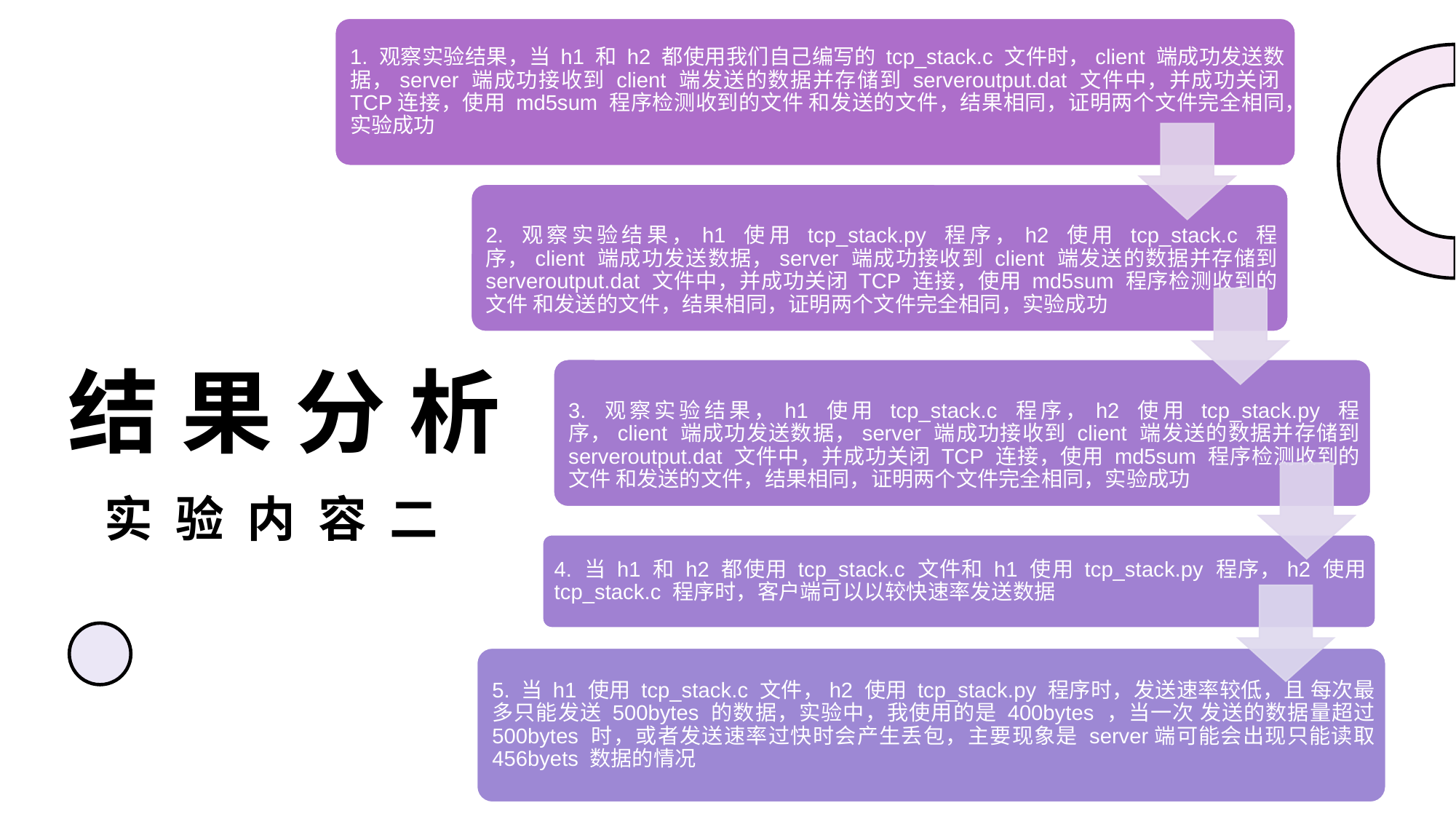

1. 观察实验结果，当 h1 和 h2 都使⽤我们⾃⼰编写的 tcp_stack.c ⽂件时，client 端成功发送数据，server 端成功接收到 client 端发送的数据并存储到 serveroutput.dat ⽂件中，并成功关闭TCP连接，使⽤ md5sum 程序检测收到的⽂件 和发送的⽂件，结果相同，证明两个⽂件完全相同，实验成功

2. 观察实验结果，h1 使⽤ tcp_stack.py 程序，h2 使⽤ tcp_stack.c 程序，client 端成功发送数据，server 端成功接收到 client 端发送的数据并存储到 serveroutput.dat ⽂件中，并成功关闭 TCP 连接，使⽤ md5sum 程序检测收到的⽂件 和发送的⽂件，结果相同，证明两个⽂件完全相同，实验成功

3. 观察实验结果，h1 使⽤ tcp_stack.c 程序，h2 使⽤ tcp_stack.py 程序，client 端成功发送数据，server 端成功接收到 client 端发送的数据并存储到 serveroutput.dat ⽂件中，并成功关闭 TCP 连接，使⽤ md5sum 程序检测收到的⽂件 和发送的⽂件，结果相同，证明两个⽂件完全相同，实验成功
4. 当 h1 和 h2 都使⽤ tcp_stack.c ⽂件和 h1 使⽤ tcp_stack.py 程序，h2 使⽤ tcp_stack.c 程序时，客户端可以以较快速率发送数据
5. 当 h1 使⽤ tcp_stack.c ⽂件，h2 使⽤ tcp_stack.py 程序时，发送速率较低，且 每次最多只能发送 500bytes 的数据，实验中，我使⽤的是 400bytes ，当⼀次 发送的数据量超过 500bytes 时，或者发送速率过快时会产⽣丢包，主要现象是 server端可能会出现只能读取 456byets 数据的情况

# 结果分析
实验内容二